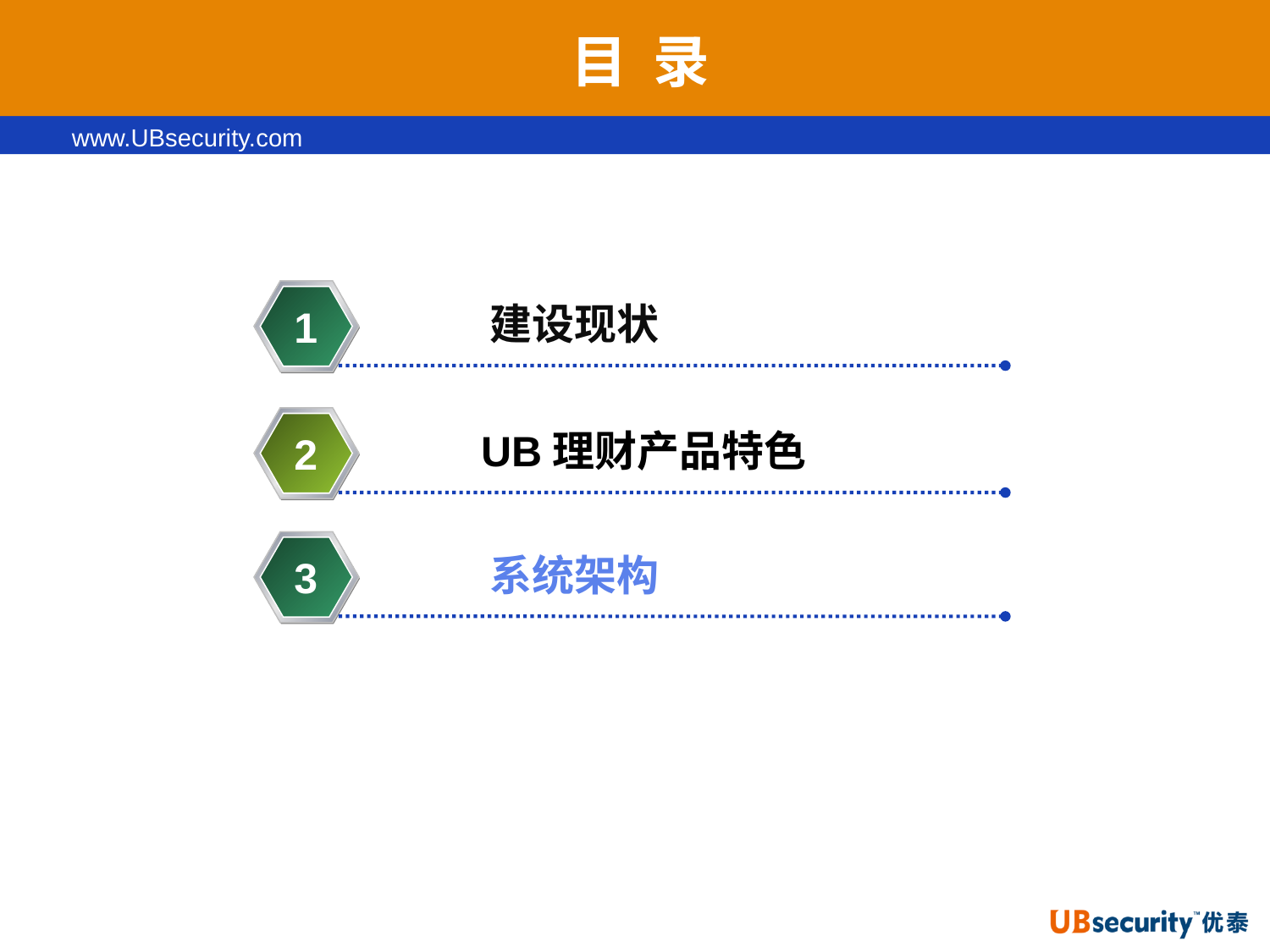

# 目  录

建设现状
1

UB理财产品特色
2

系统架构
3